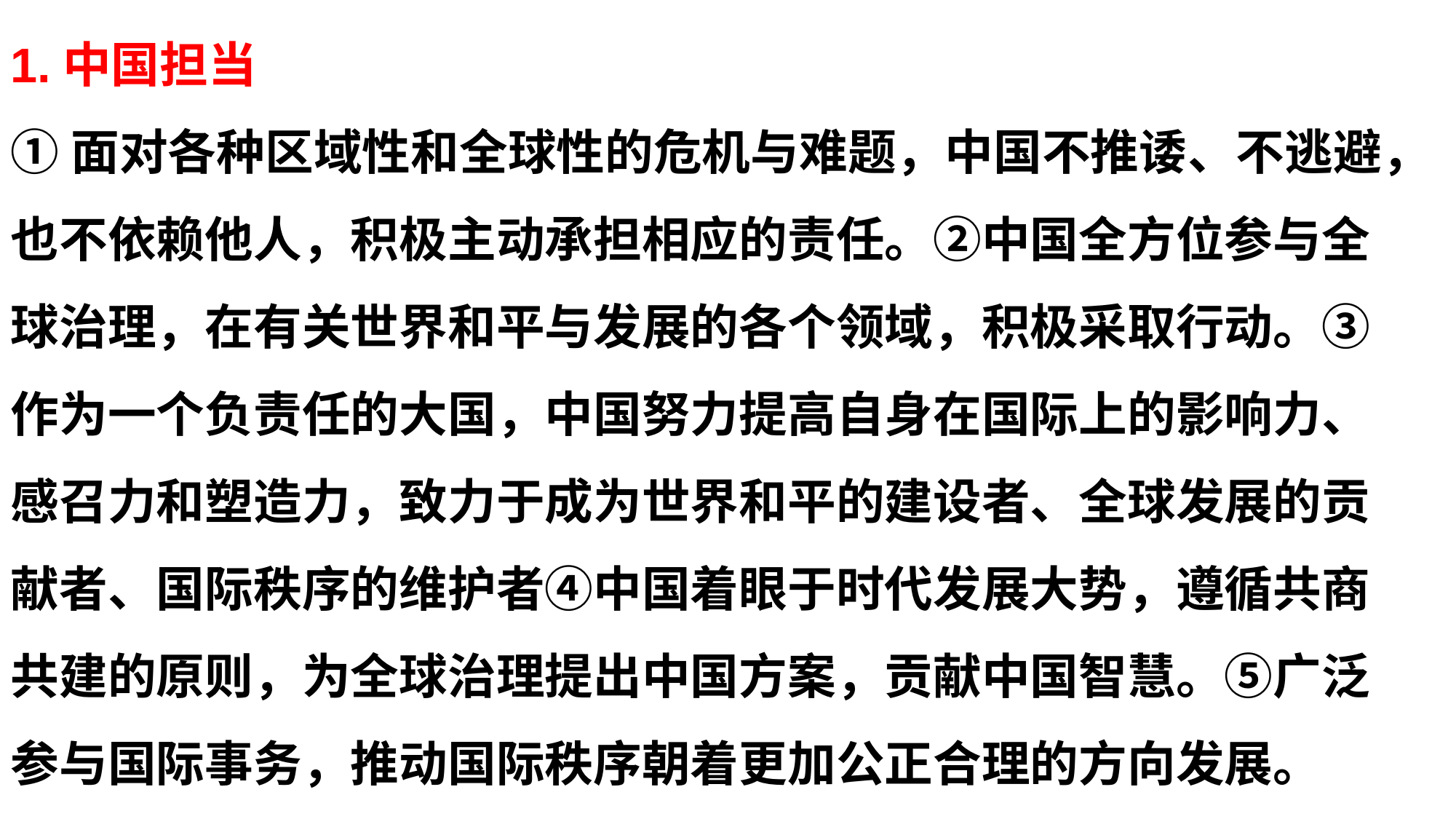

1.中国担当
①面对各种区域性和全球性的危机与难题，中国不推诿、不逃避，也不依赖他人，积极主动承担相应的责任。②中国全方位参与全球治理，在有关世界和平与发展的各个领域，积极采取行动。③作为一个负责任的大国，中国努力提高自身在国际上的影响力、感召力和塑造力，致力于成为世界和平的建设者、全球发展的贡献者、国际秩序的维护者④中国着眼于时代发展大势，遵循共商共建的原则，为全球治理提出中国方案，贡献中国智慧。⑤广泛参与国际事务，推动国际秩序朝着更加公正合理的方向发展。